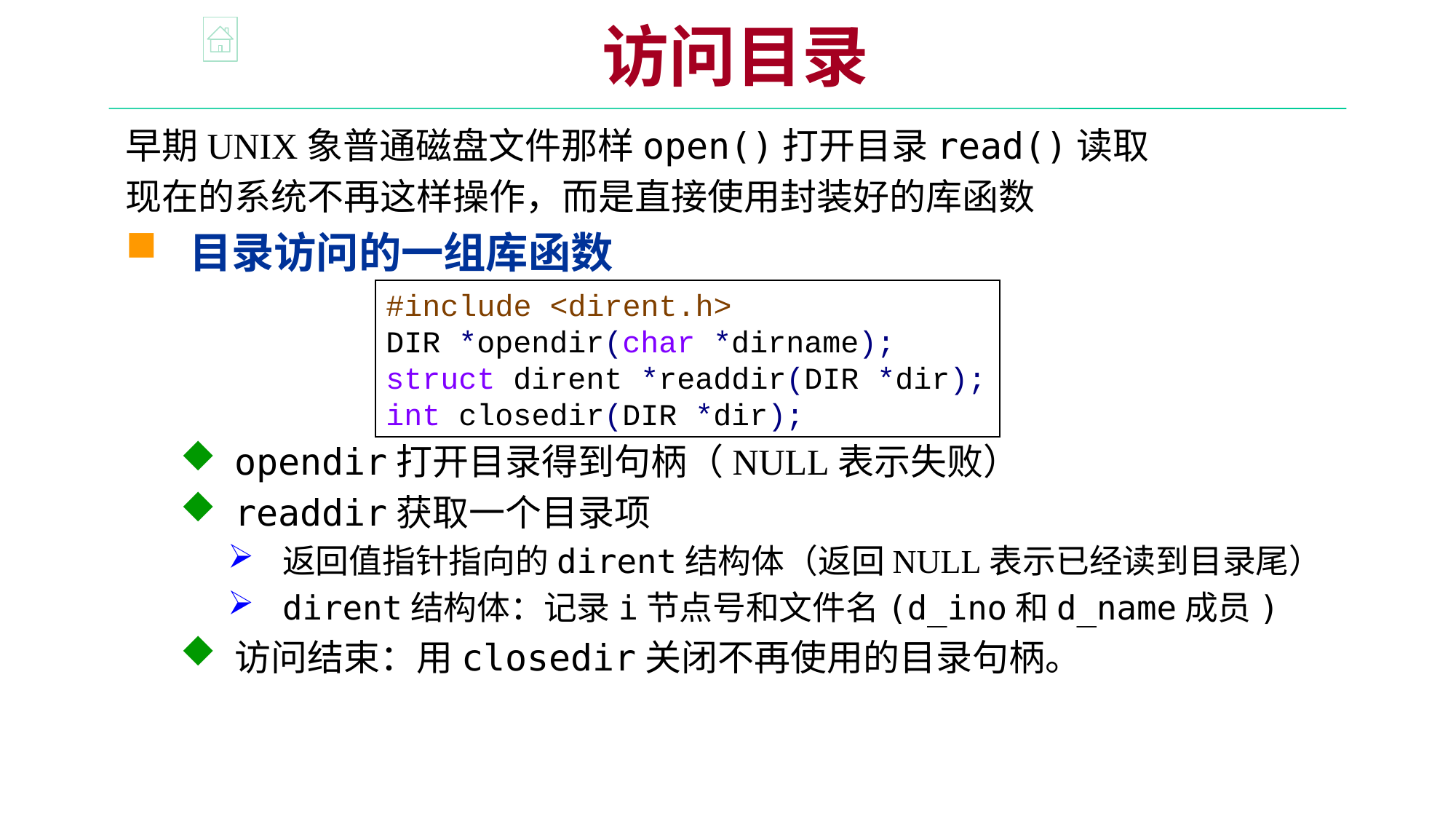

访问目录

早期UNIX象普通磁盘文件那样open()打开目录read()读取
现在的系统不再这样操作，而是直接使用封装好的库函数
目录访问的一组库函数

opendir打开目录得到句柄（NULL表示失败）
readdir获取一个目录项
返回值指针指向的dirent结构体（返回NULL表示已经读到目录尾）
dirent结构体：记录i节点号和文件名(d_ino和d_name成员)
访问结束：用closedir关闭不再使用的目录句柄。
#include <dirent.h>
DIR *opendir(char *dirname);
struct dirent *readdir(DIR *dir);
int closedir(DIR *dir);